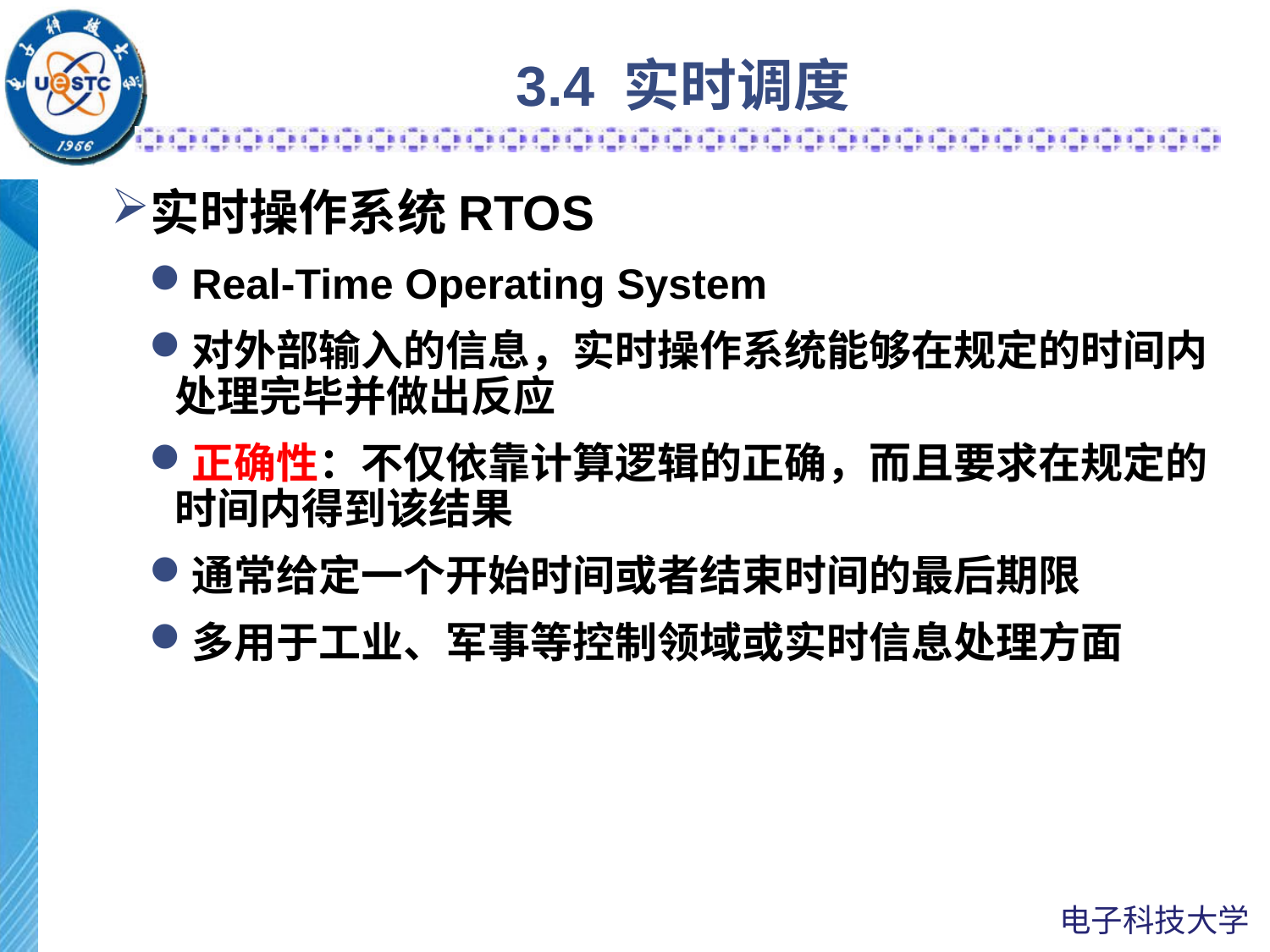

# 3.4 实时调度
实时操作系统RTOS
Real-Time Operating System
对外部输入的信息，实时操作系统能够在规定的时间内处理完毕并做出反应
正确性：不仅依靠计算逻辑的正确，而且要求在规定的时间内得到该结果
通常给定一个开始时间或者结束时间的最后期限
多用于工业、军事等控制领域或实时信息处理方面